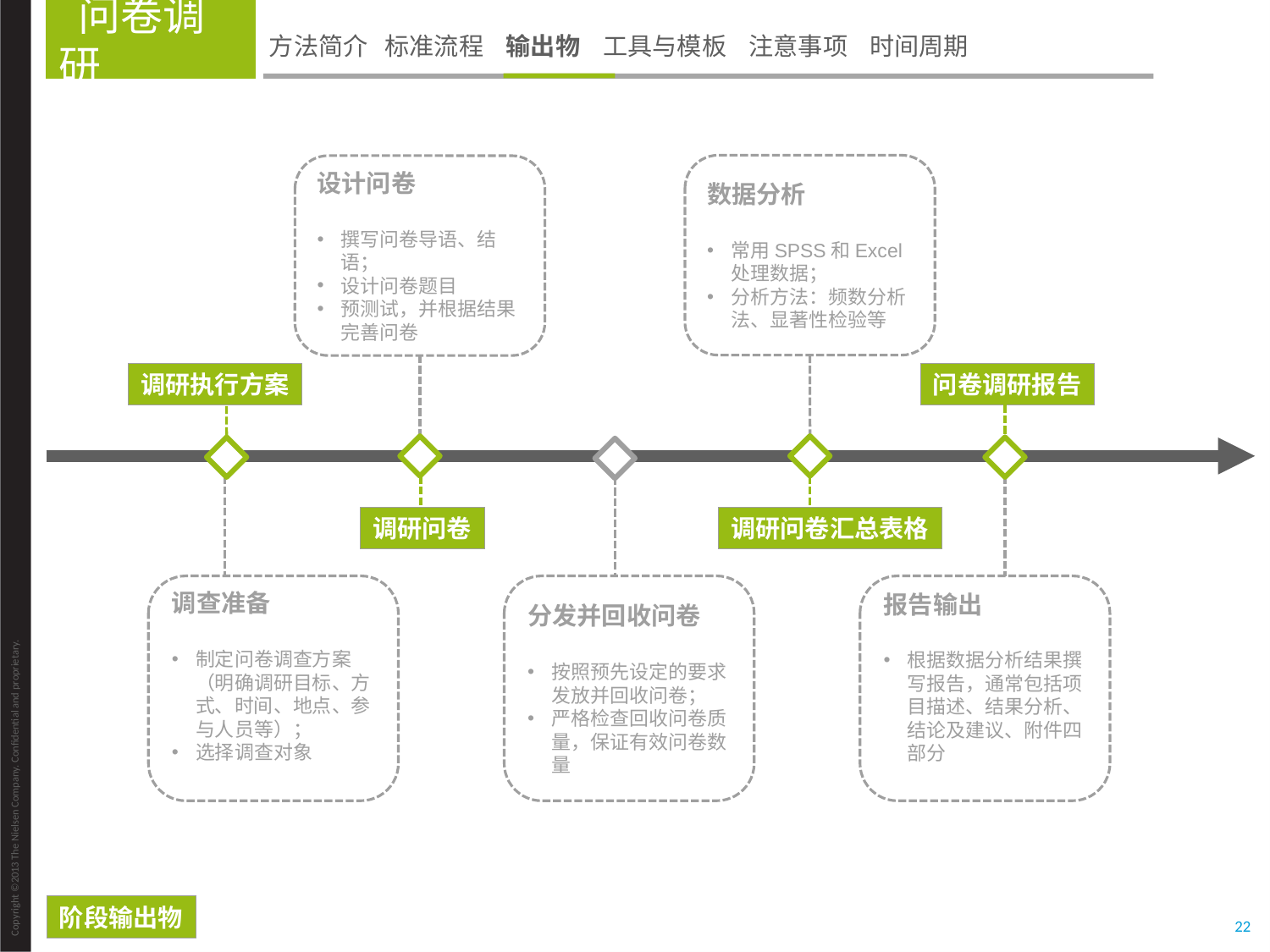

问卷调研
方法简介   标准流程    输出物    工具与模板    注意事项    时间周期

数据分析

常用SPSS和Excel处理数据；
分析方法：频数分析法、显著性检验等
设计问卷

撰写问卷导语、结语；
设计问卷题目
预测试，并根据结果完善问卷
调研执行方案
问卷调研报告

调研问卷
调研问卷汇总表格
调查准备

制定问卷调查方案（明确调研目标、方式、时间、地点、参与人员等）；
选择调查对象

分发并回收问卷

按照预先设定的要求发放并回收问卷；
严格检查回收问卷质量，保证有效问卷数量
报告输出

根据数据分析结果撰写报告，通常包括项目描述、结果分析、结论及建议、附件四部分

阶段输出物